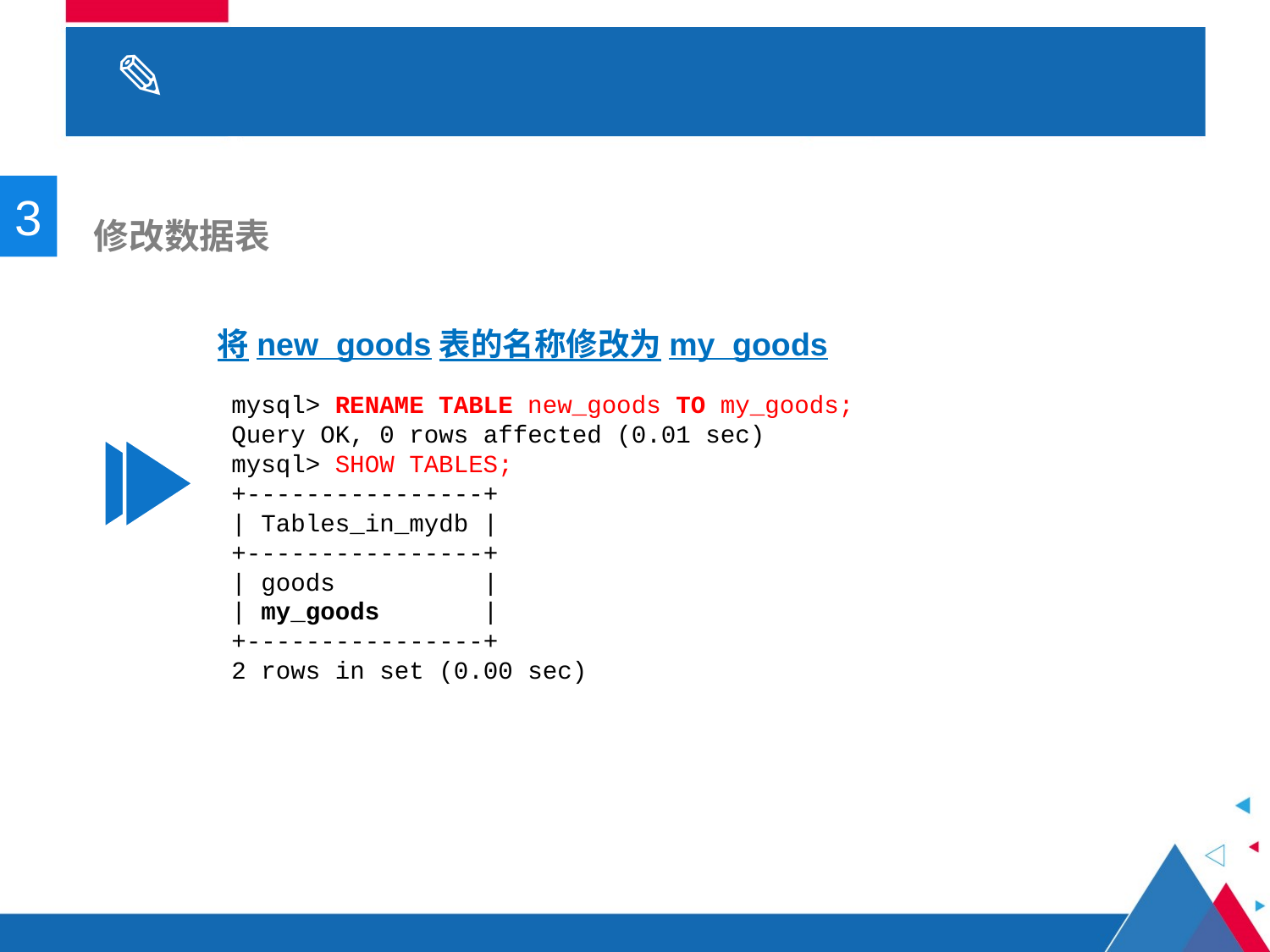

# 2.2 数据表操作

3
  修改数据表
将new_goods表的名称修改为my_goods
mysql> RENAME TABLE new_goods TO my_goods;
Query OK, 0 rows affected (0.01 sec)
mysql> SHOW TABLES;
+----------------+
| Tables_in_mydb |
+----------------+
| goods          |
| my_goods       |
+----------------+
2 rows in set (0.00 sec)